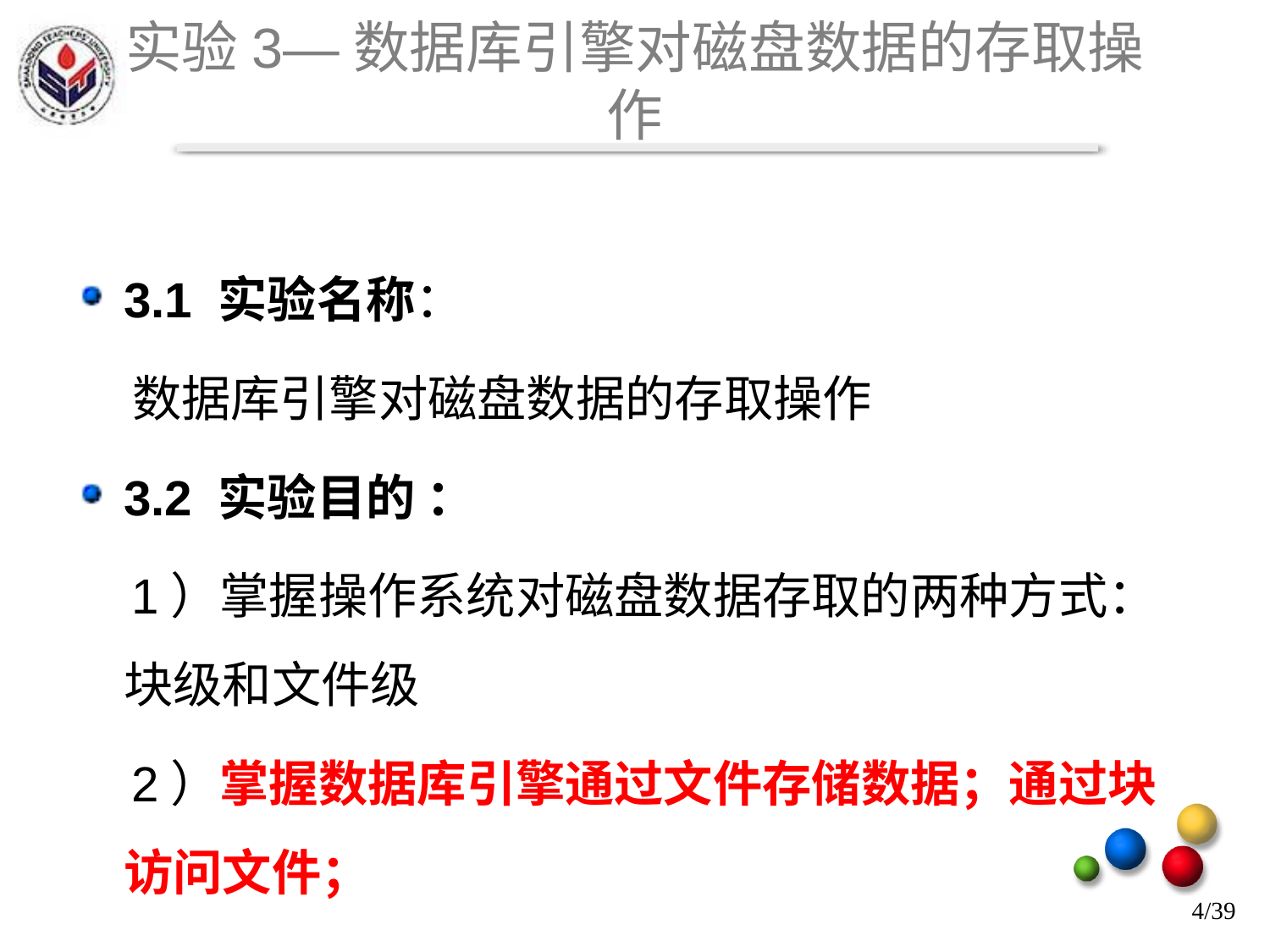

# 实验3—数据库引擎对磁盘数据的存取操作
3.1 实验名称：
    数据库引擎对磁盘数据的存取操作
3.2 实验目的 ：
    1）掌握操作系统对磁盘数据存取的两种方式：块级和文件级
    2）掌握数据库引擎通过文件存储数据；通过块访问文件；
4/39